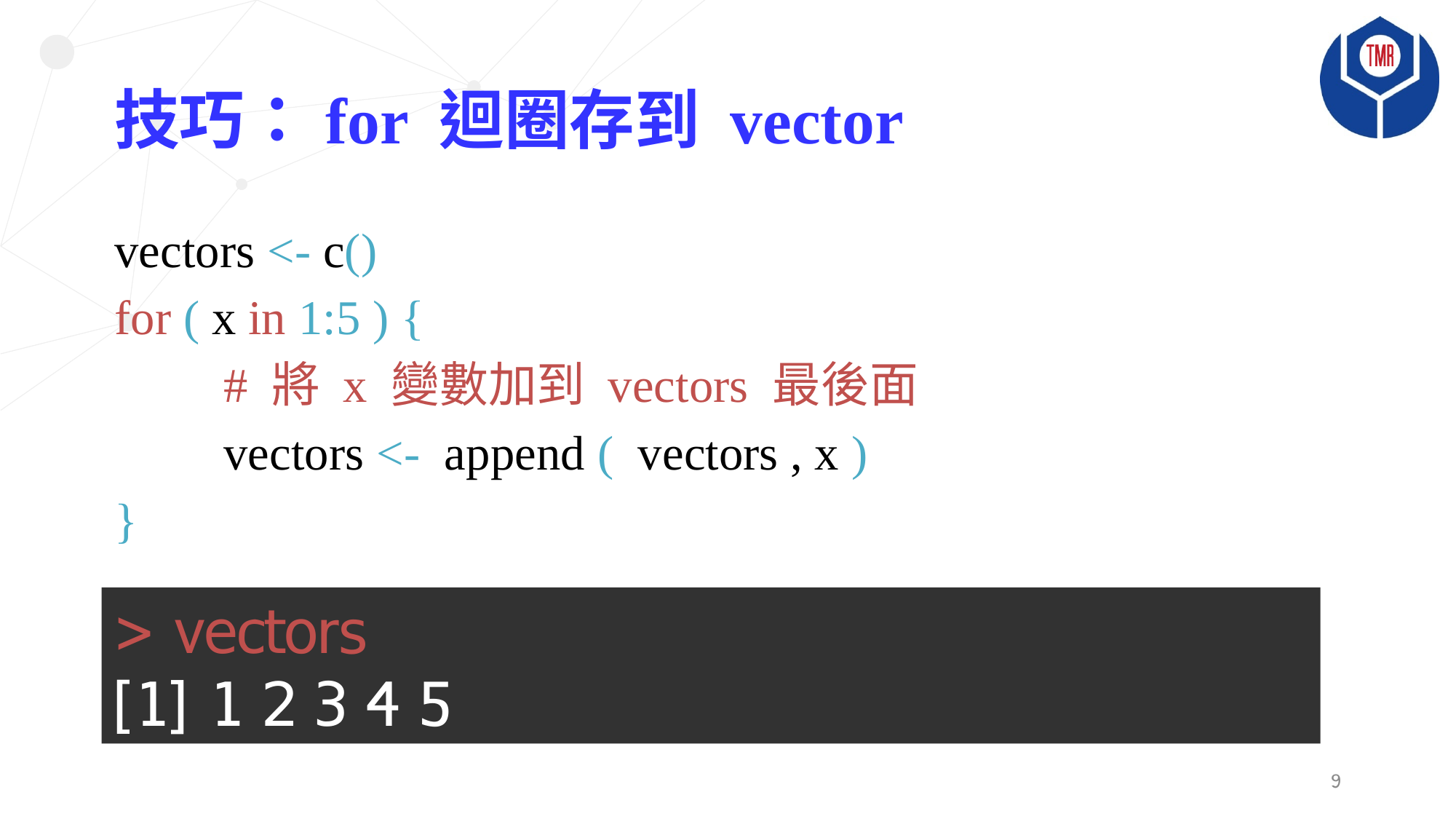

# 技巧：for 迴圈存到 vector
vectors <- c()
for ( x in 1:5 ) {
	# 將 x 變數加到 vectors 最後面
	vectors <-  append (  vectors , x )
}
> vectors
[1] 1 2 3 4 5
9